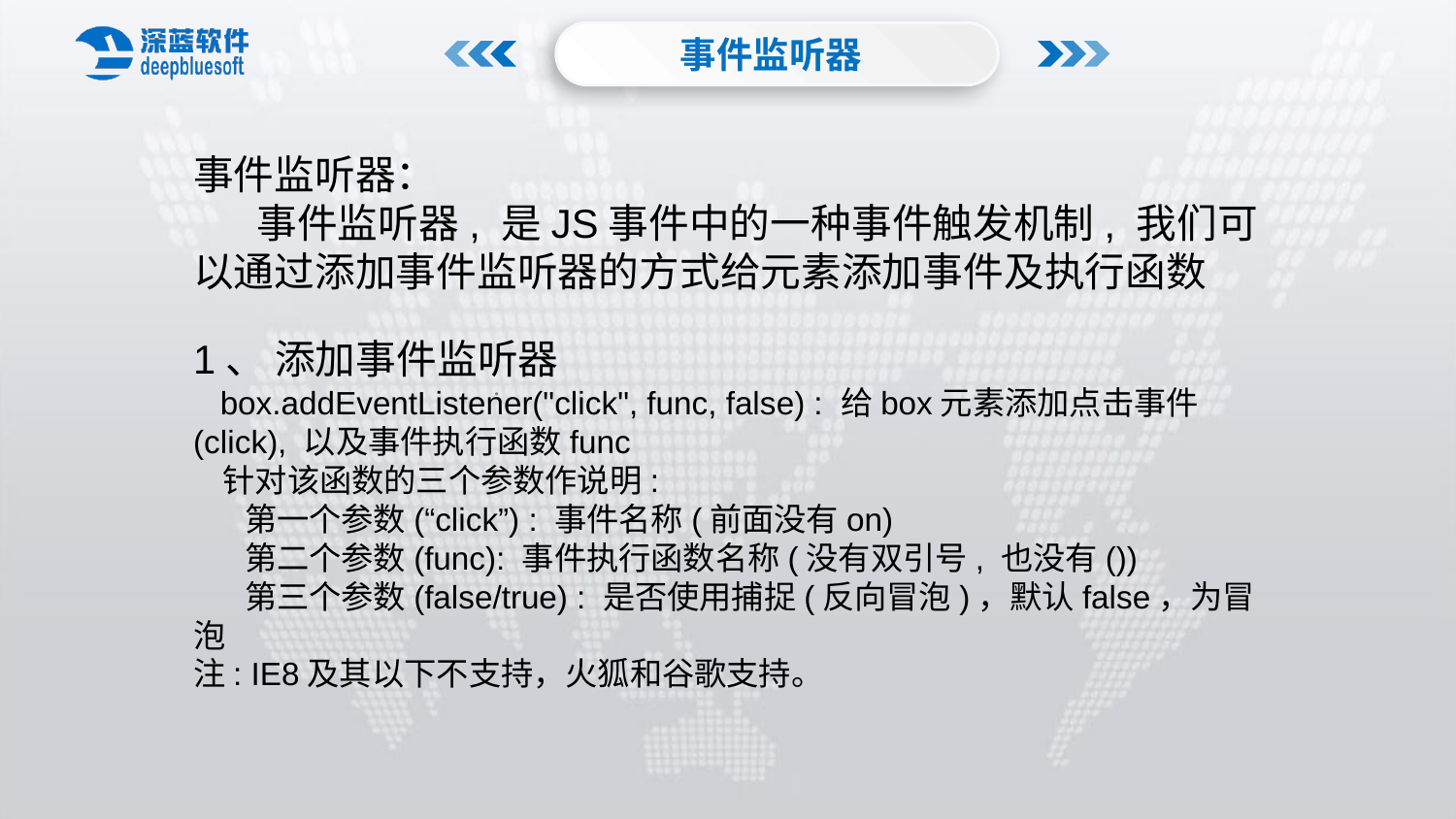

事件监听器

事件监听器：
      事件监听器, 是JS事件中的一种事件触发机制, 我们可以通过添加事件监听器的方式给元素添加事件及执行函数

1、 添加事件监听器
   box.addEventListener("click", func, false) : 给box元素添加点击事件(click), 以及事件执行函数func
   针对该函数的三个参数作说明:
      第一个参数(“click”) : 事件名称(前面没有on)
      第二个参数(func): 事件执行函数名称(没有双引号, 也没有())
      第三个参数(false/true) : 是否使用捕捉(反向冒泡)，默认false，为冒泡
注: IE8及其以下不支持，火狐和谷歌支持。